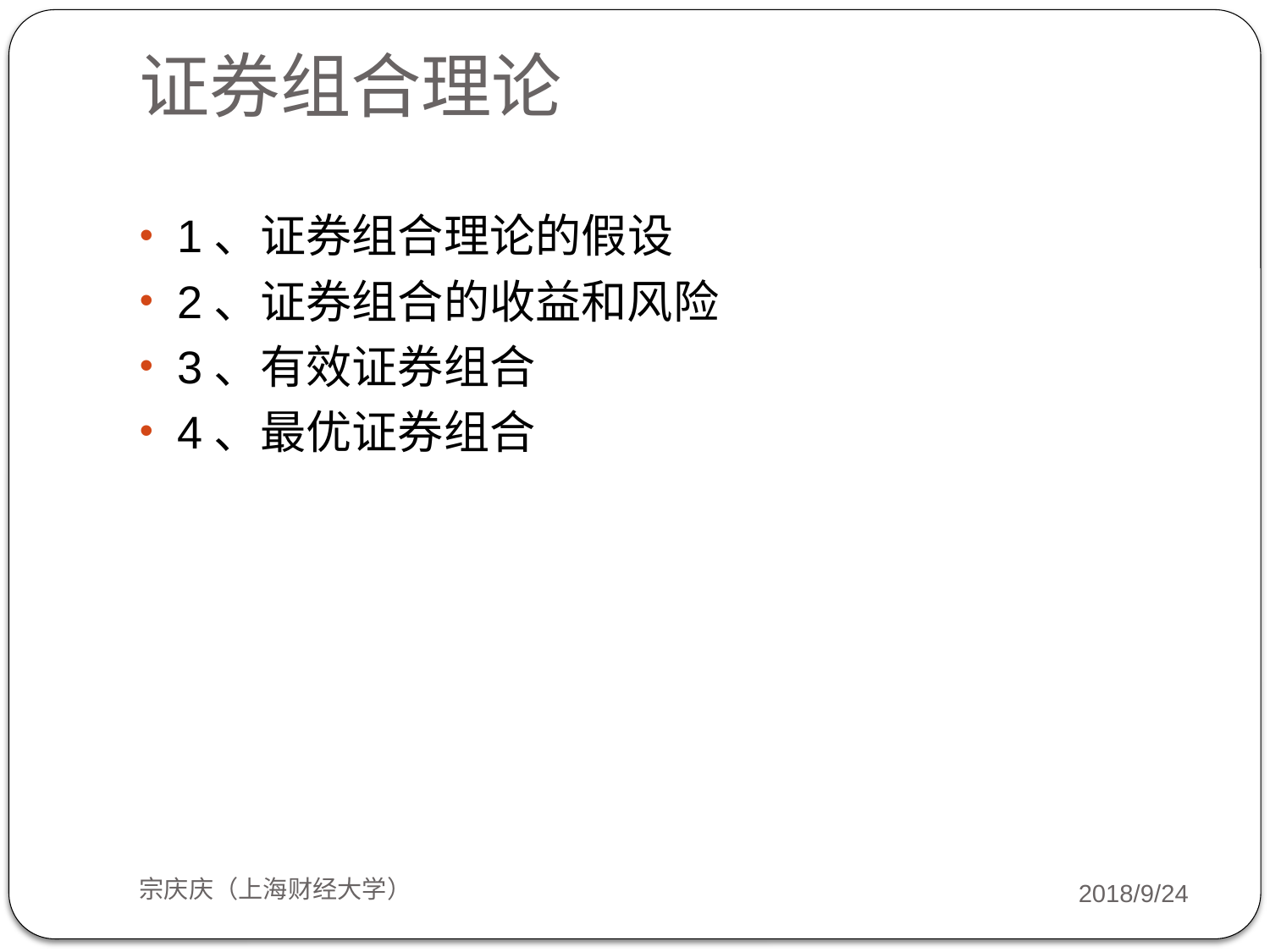

# 证券组合理论
1、证券组合理论的假设
2、证券组合的收益和风险
3、有效证券组合
4、最优证券组合
宗庆庆（上海财经大学）
2018/9/24